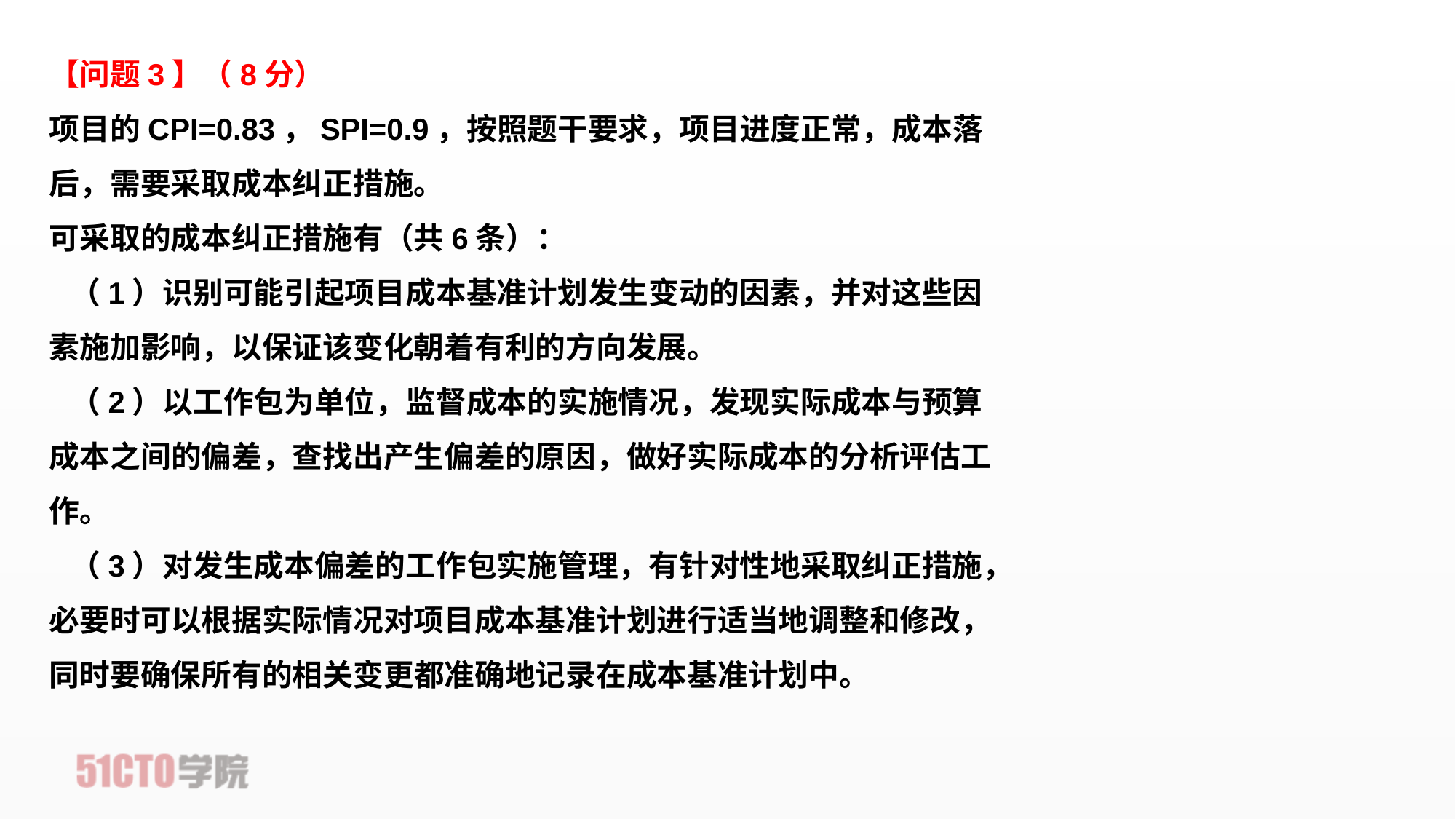

【问题3】（8分）
项目的CPI=0.83，SPI=0.9，按照题干要求，项目进度正常，成本落后，需要采取成本纠正措施。
可采取的成本纠正措施有（共6条）：
  （1）识别可能引起项目成本基准计划发生变动的因素，并对这些因素施加影响，以保证该变化朝着有利的方向发展。
  （2）以工作包为单位，监督成本的实施情况，发现实际成本与预算成本之间的偏差，查找出产生偏差的原因，做好实际成本的分析评估工作。
  （3）对发生成本偏差的工作包实施管理，有针对性地采取纠正措施，必要时可以根据实际情况对项目成本基准计划进行适当地调整和修改，同时要确保所有的相关变更都准确地记录在成本基准计划中。